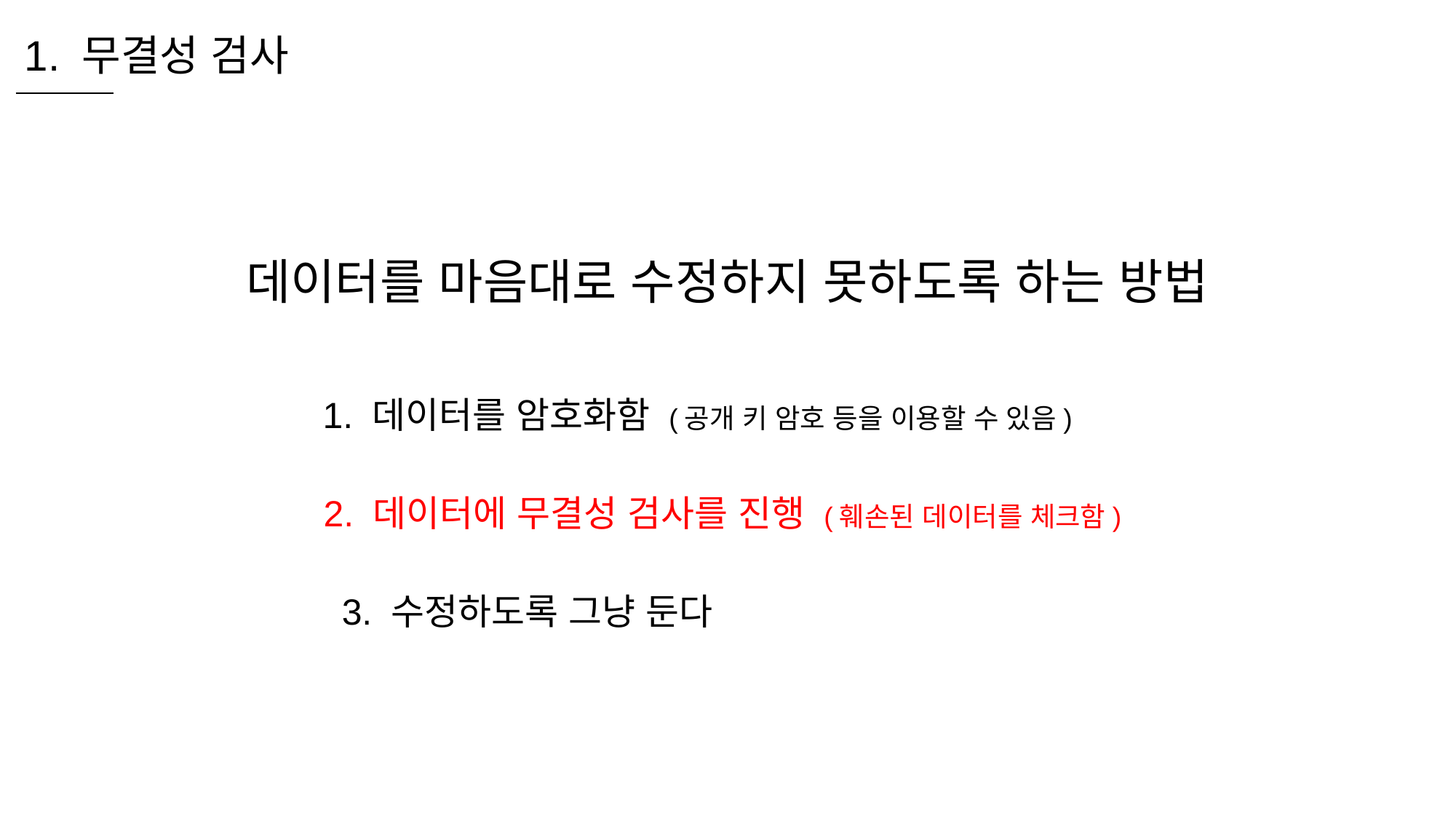

1. 무결성 검사
데이터를 마음대로 수정하지 못하도록 하는 방법
1. 데이터를 암호화함 (공개 키 암호 등을 이용할 수 있음)
2. 데이터에 무결성 검사를 진행 (훼손된 데이터를 체크함)
3. 수정하도록 그냥 둔다